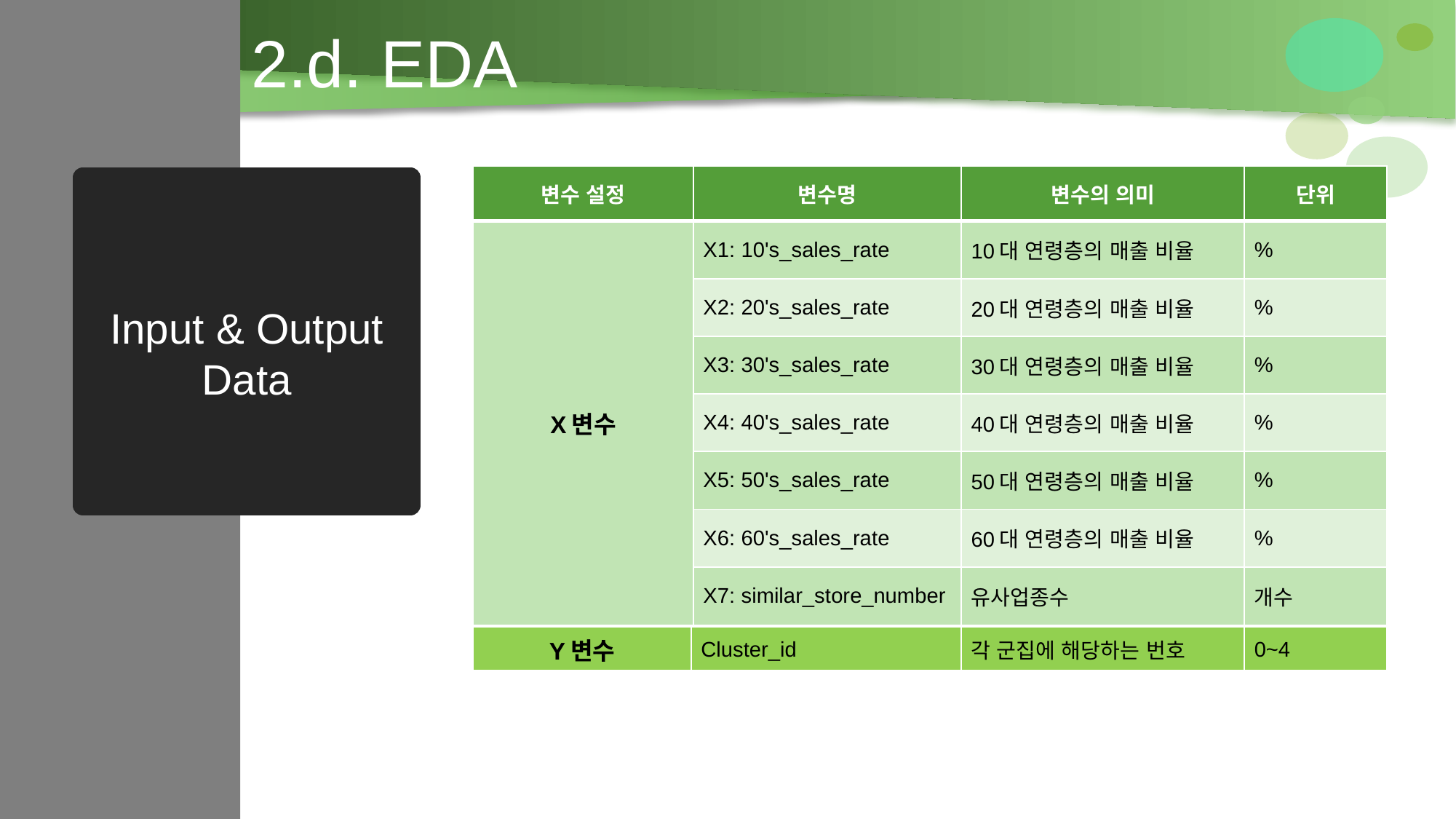

2.d. EDA
| 변수 설정 | 변수명 | 변수의 의미 | 단위 |
| --- | --- | --- | --- |
| X변수 | X1: 10's\_sales\_rate | 10대 연령층의 매출 비율 | % |
|  | X2: 20's\_sales\_rate | 20대 연령층의 매출 비율 | % |
|  | X3: 30's\_sales\_rate | 30대 연령층의 매출 비율 | % |
|  | X4: 40's\_sales\_rate | 40대 연령층의 매출 비율 | % |
|  | X5: 50's\_sales\_rate | 50대 연령층의 매출 비율 | % |
|  | X6: 60's\_sales\_rate | 60대 연령층의 매출 비율 | % |
|  | X7: similar\_store\_number | 유사업종수 | 개수 |
#
Input & Output
Data
| Y변수 | Cluster\_id | 각 군집에 해당하는 번호 | 0~4 |
| --- | --- | --- | --- |